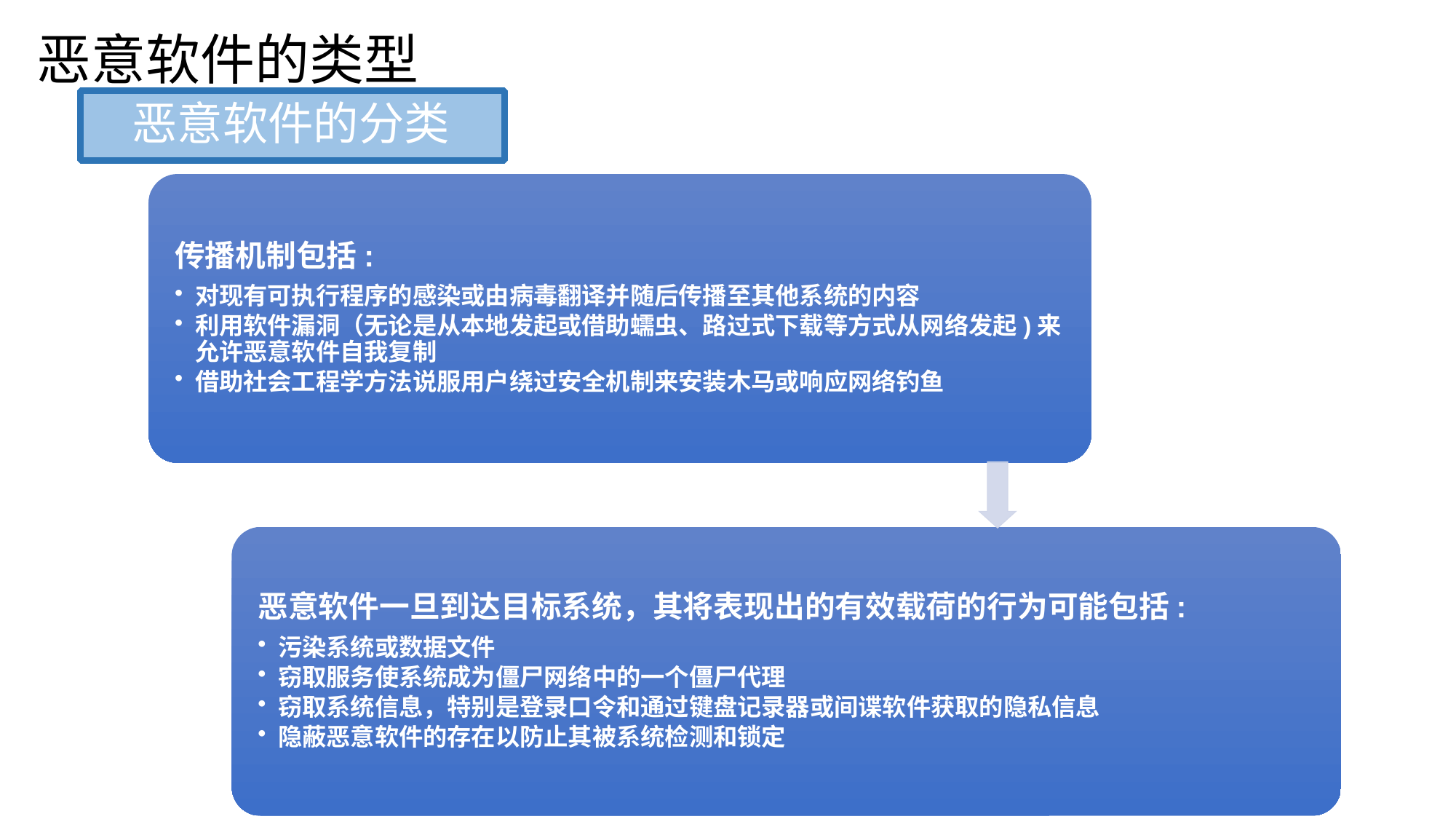

恶意软件的类型

恶意软件的分类
传播机制包括:
对现有可执行程序的感染或由病毒翻译并随后传播至其他系统的内容
利用软件漏洞（无论是从本地发起或借助蠕虫、路过式下载等方式从网络发起)来允许恶意软件自我复制
借助社会工程学方法说服用户绕过安全机制来安装木马或响应网络钓鱼
恶意软件一旦到达目标系统，其将表现出的有效载荷的行为可能包括:
污染系统或数据文件
窃取服务使系统成为僵尸网络中的一个僵尸代理
窃取系统信息，特别是登录口令和通过键盘记录器或间谍软件获取的隐私信息
隐蔽恶意软件的存在以防止其被系统检测和锁定